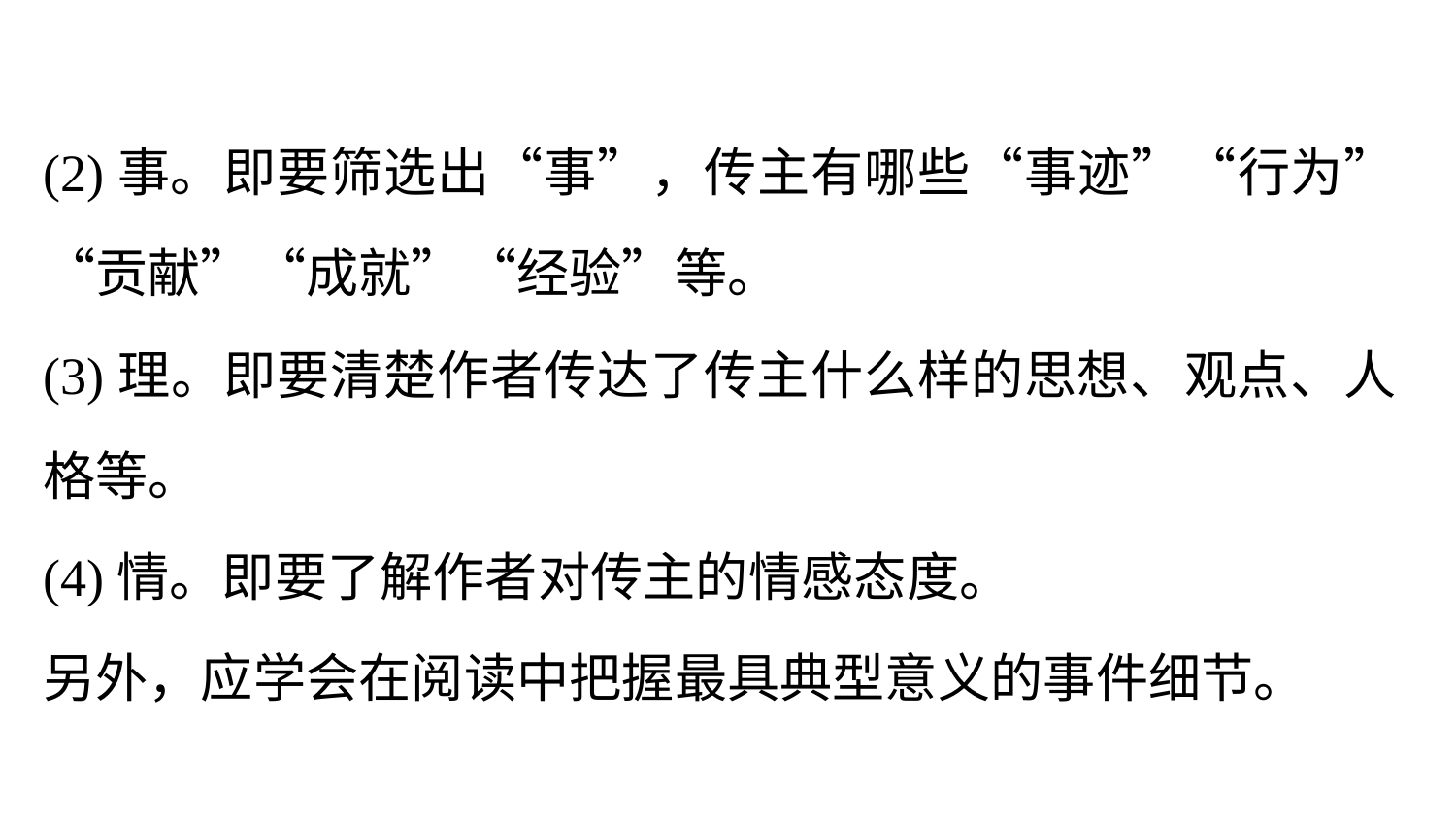

(2)事。即要筛选出“事”，传主有哪些“事迹”“行为”“贡献”“成就”“经验”等。
(3)理。即要清楚作者传达了传主什么样的思想、观点、人格等。
(4)情。即要了解作者对传主的情感态度。
另外，应学会在阅读中把握最具典型意义的事件细节。